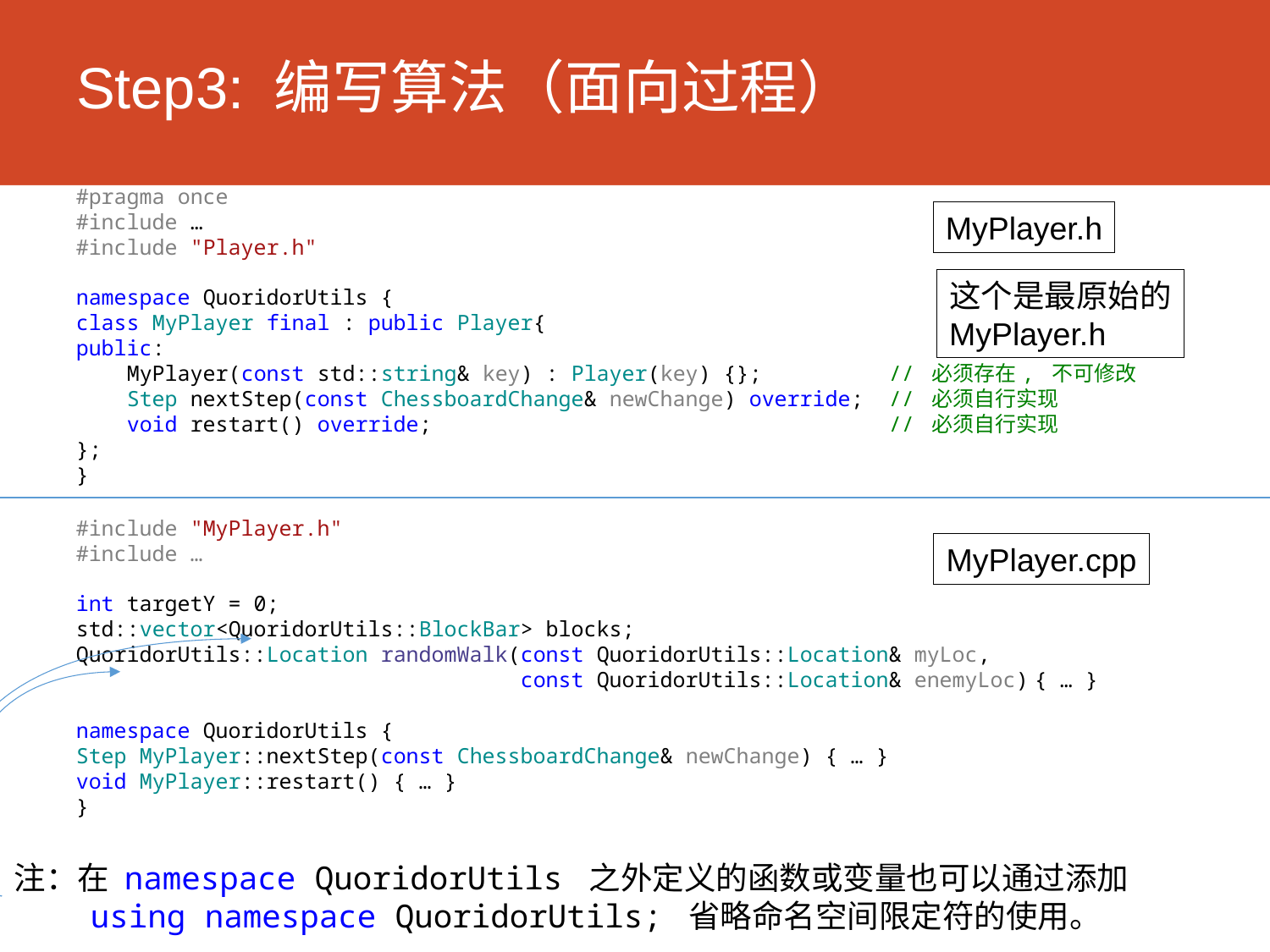

Step3: 编写算法（面向过程）
#pragma once
#include …
#include "Player.h"

namespace QuoridorUtils {
class MyPlayer final : public Player{
public:
    MyPlayer(const std::string& key) : Player(key) {};          // 必须存在, 不可修改
    Step nextStep(const ChessboardChange& newChange) override;  // 必须自行实现
    void restart() override;                                    // 必须自行实现
};
}
MyPlayer.h
这个是最原始的
MyPlayer.h
#include "MyPlayer.h"
#include …

int targetY = 0;
std::vector<QuoridorUtils::BlockBar> blocks;
QuoridorUtils::Location randomWalk(const QuoridorUtils::Location& myLoc,
                                   const QuoridorUtils::Location& enemyLoc) { … }

namespace QuoridorUtils {
Step MyPlayer::nextStep(const ChessboardChange& newChange) { … }
void MyPlayer::restart() { … }
}
MyPlayer.cpp
注：在 namespace QuoridorUtils 之外定义的函数或变量也可以通过添加
    using namespace QuoridorUtils; 省略命名空间限定符的使用。